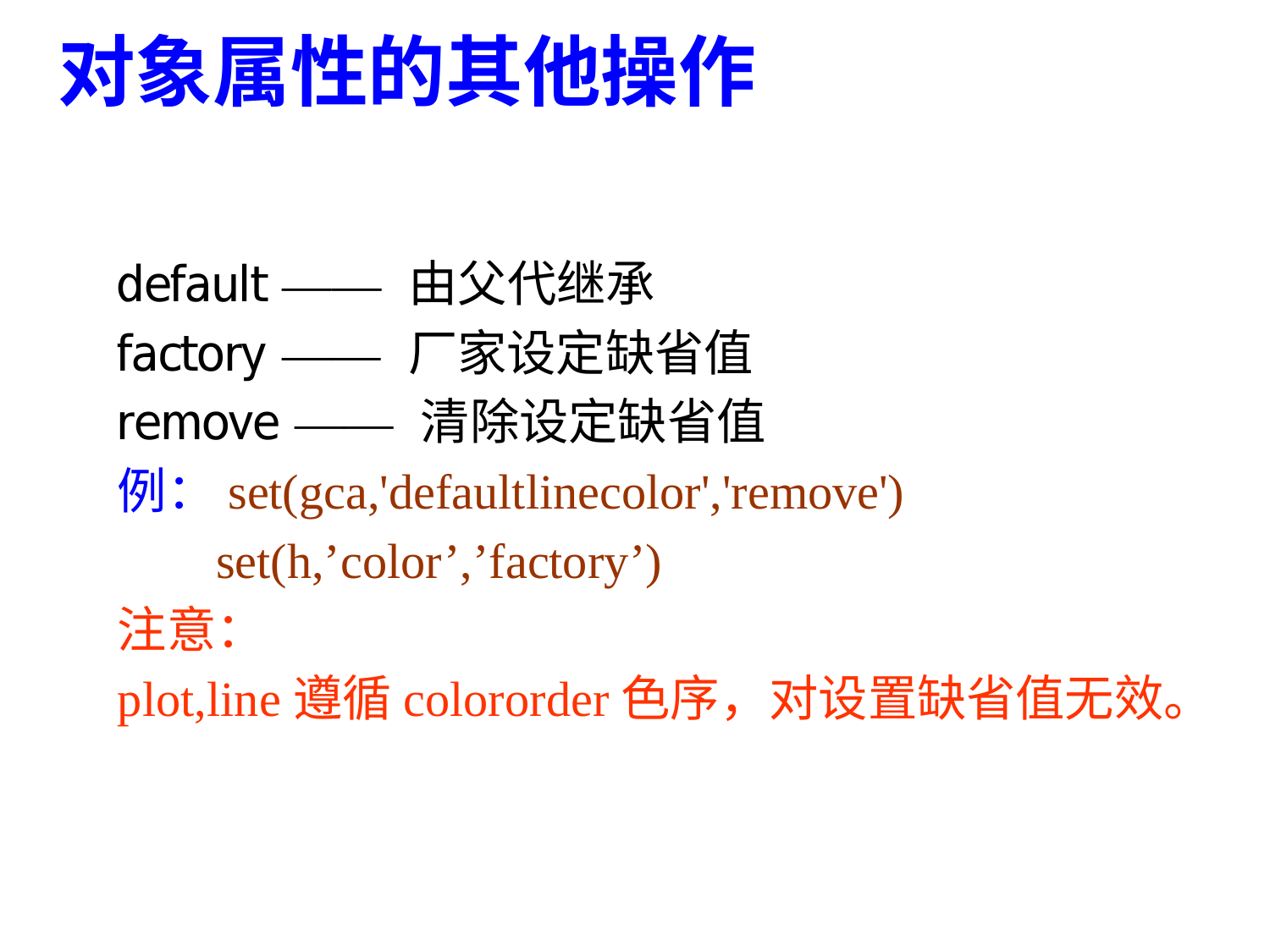

对象属性的其他操作
default —— 由父代继承
factory —— 厂家设定缺省值
remove —— 清除设定缺省值
例：set(gca,'defaultlinecolor','remove')
        set(h,’color’,’factory’)
注意：
plot,line遵循colororder色序，对设置缺省值无效。